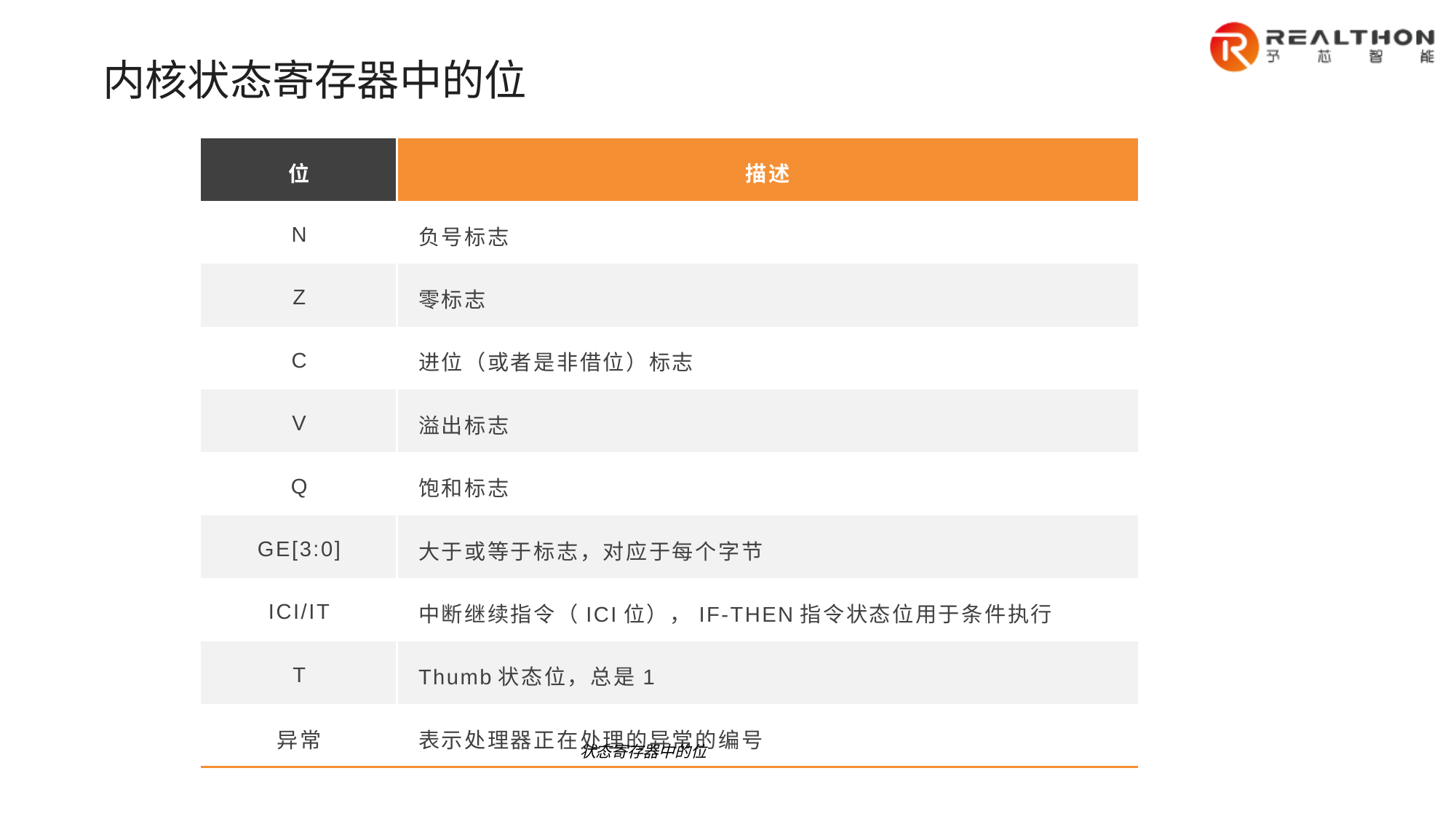

内核状态寄存器中的位
| 位 | 描述 |
| --- | --- |
| N | 负号标志 |
| Z | 零标志 |
| C | 进位（或者是非借位）标志 |
| V | 溢出标志 |
| Q | 饱和标志 |
| GE[3:0] | 大于或等于标志，对应于每个字节 |
| ICI/IT | 中断继续指令（ICI位），IF-THEN指令状态位用于条件执行 |
| T | Thumb状态位，总是1 |
| 异常 | 表示处理器正在处理的异常的编号 |
状态寄存器中的位